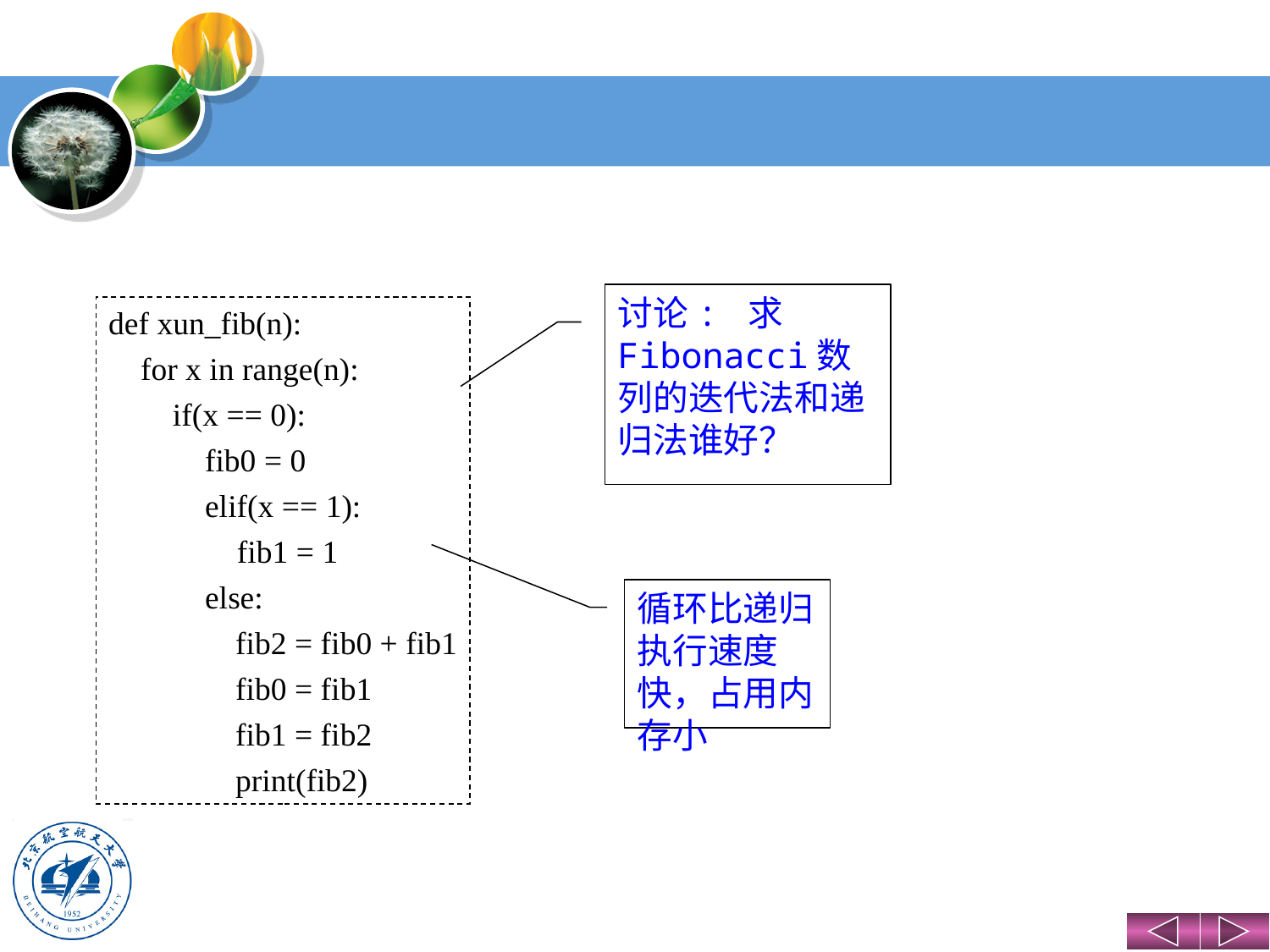

#

讨论: 求Fibonacci数列的迭代法和递归法谁好？
def xun_fib(n):
    for x in range(n):
        if(x == 0):
            fib0 = 0
            elif(x == 1):
                fib1 = 1
            else:
	fib2 = fib0 + fib1
	fib0 = fib1
	fib1 = fib2
	print(fib2)
循环比递归执行速度快，占用内存小
75